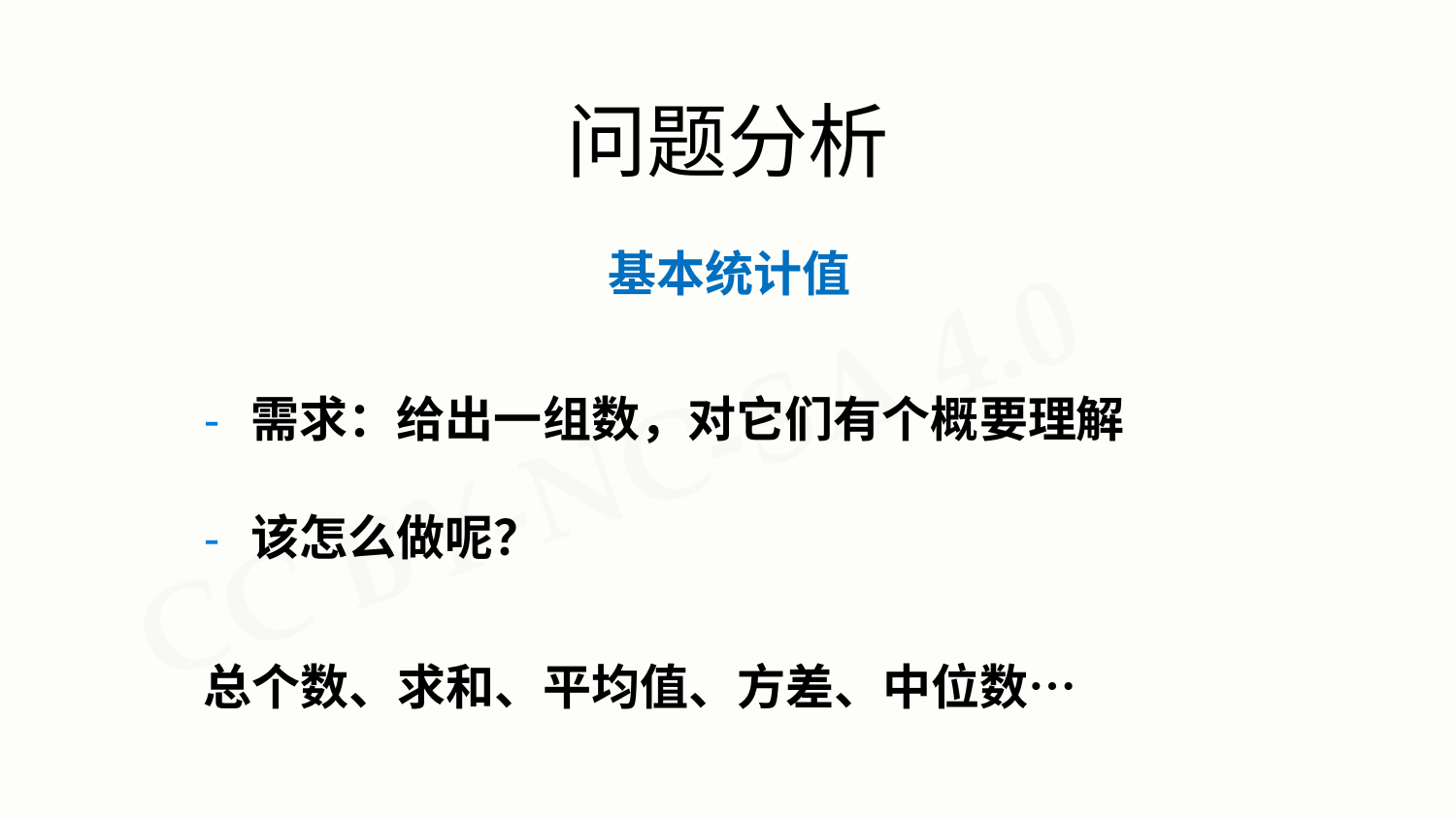

# 问题分析
基本统计值

- 需求：给出一组数，对它们有个概要理解

- 该怎么做呢？

总个数、求和、平均值、方差、中位数…